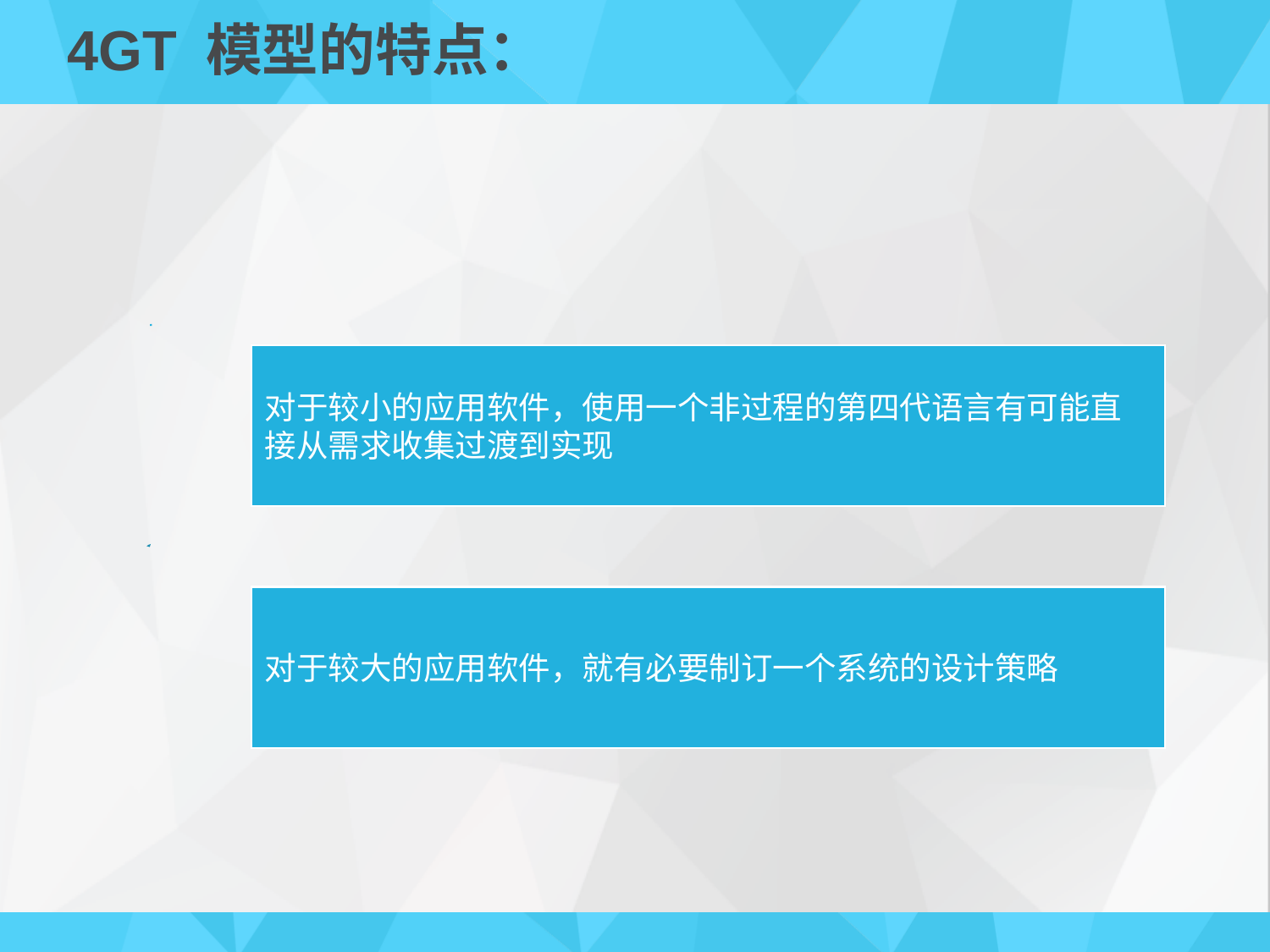

# 4GT 模型的特点：
对于较小的应用软件，使用一个非过程的第四代语言有可能直接从需求收集过渡到实现
对于较大的应用软件，就有必要制订一个系统的设计策略